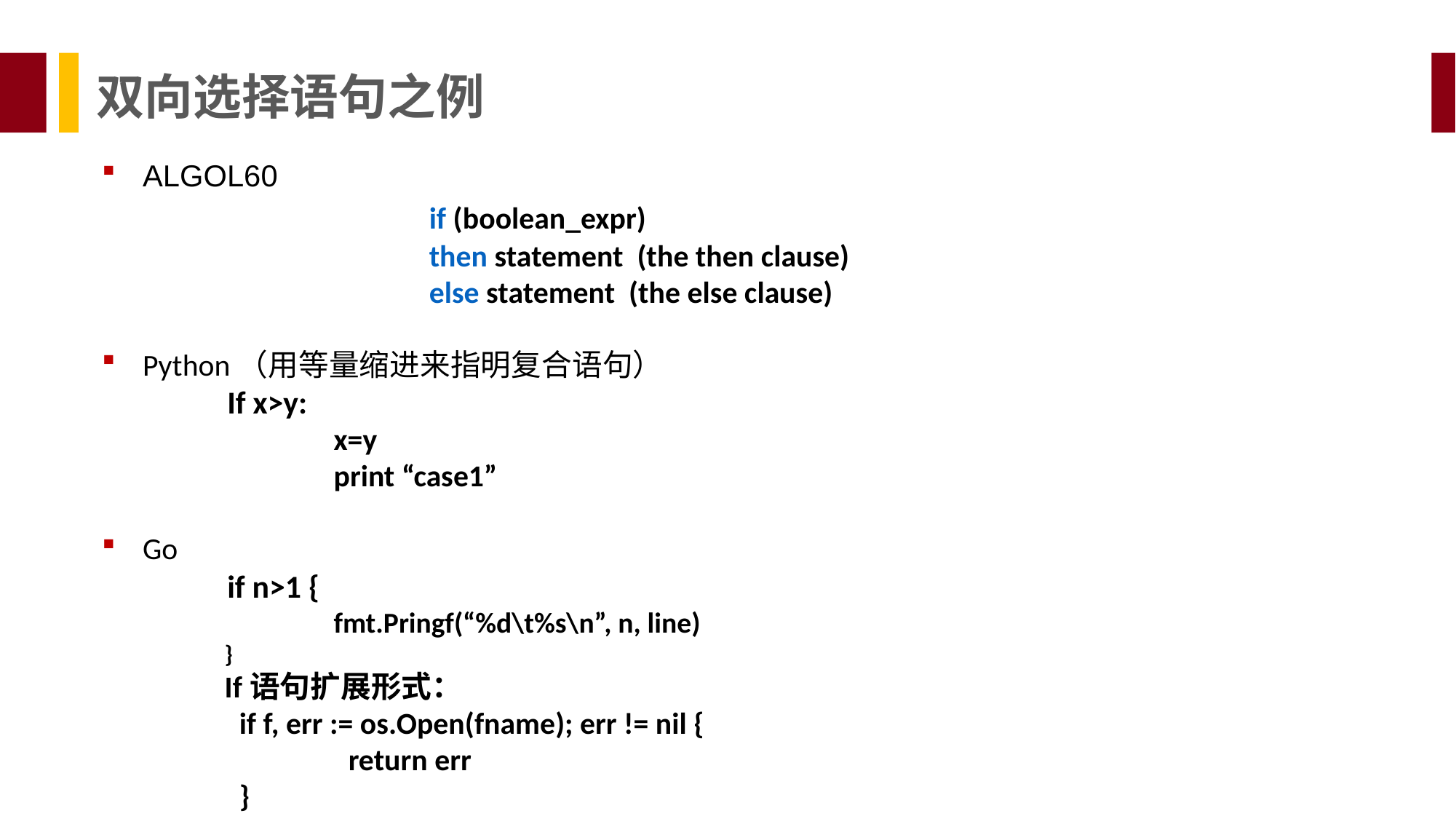

双向选择语句之例
ALGOL60
			if (boolean_expr)
			then statement  (the then clause)
			else statement  (the else clause)
Python（用等量缩进来指明复合语句）
      If x>y:
  	x=y
    	print “case1”
Go
      if n>1 {
	fmt.Pringf(“%d\t%s\n”, n, line)
}
If语句扩展形式：
            if f, err := os.Open(fname); err != nil {
	            return err
            }